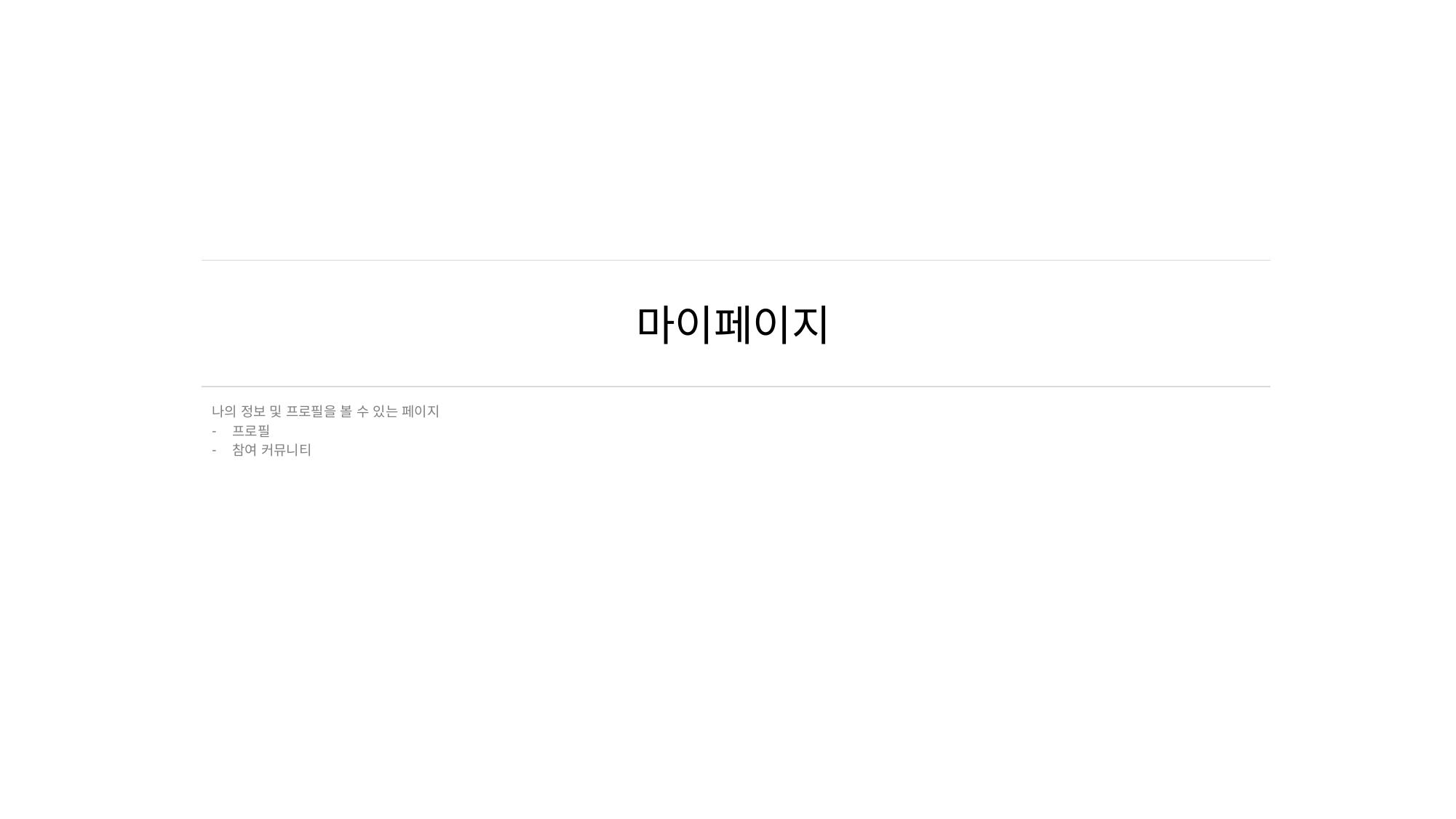

# 마이페이지
나의 정보 및 프로필을 볼 수 있는 페이지
프로필
참여 커뮤니티